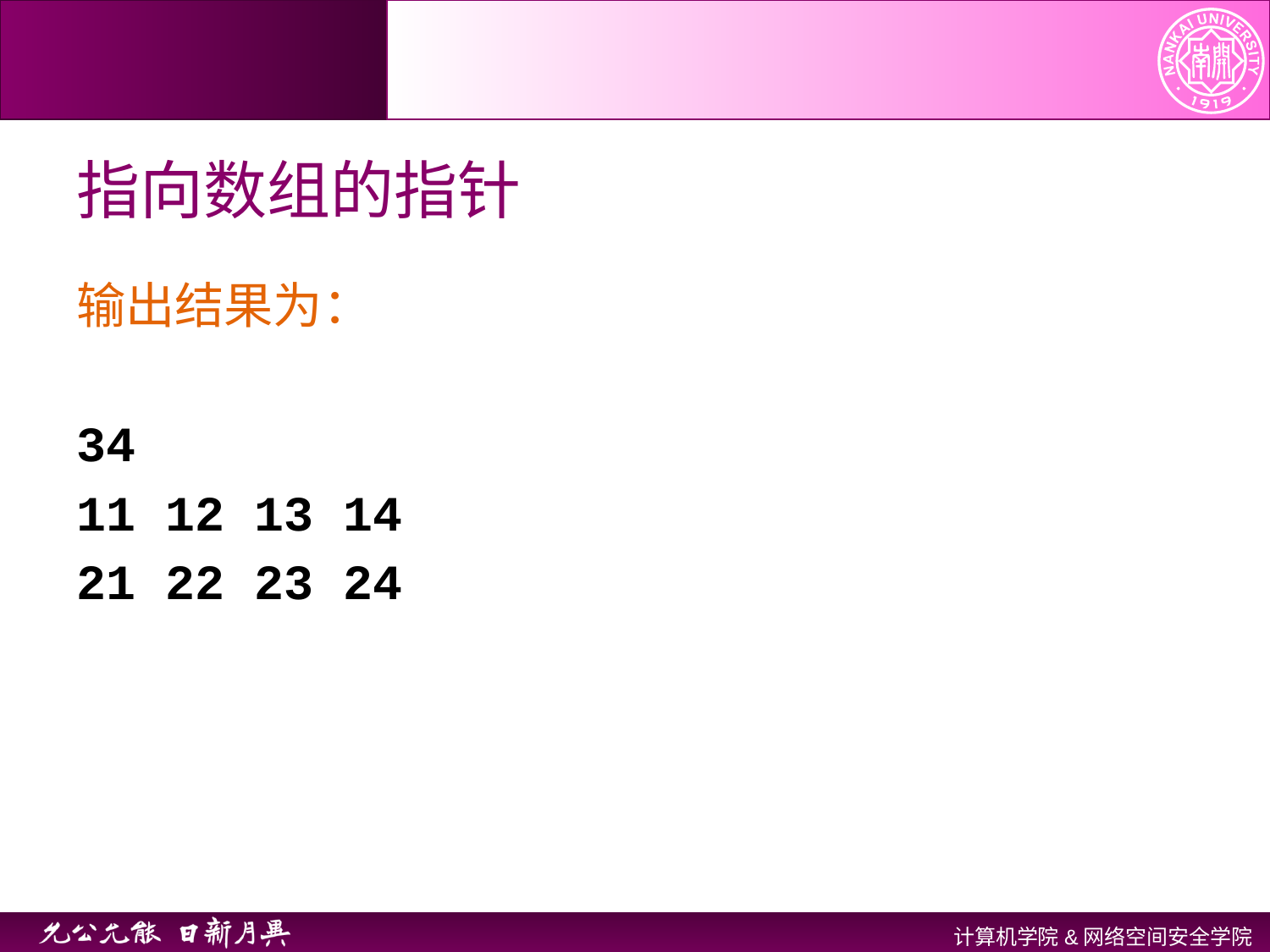

# 指向数组的指针
输出结果为：

34
11 12 13 14
21 22 23 24